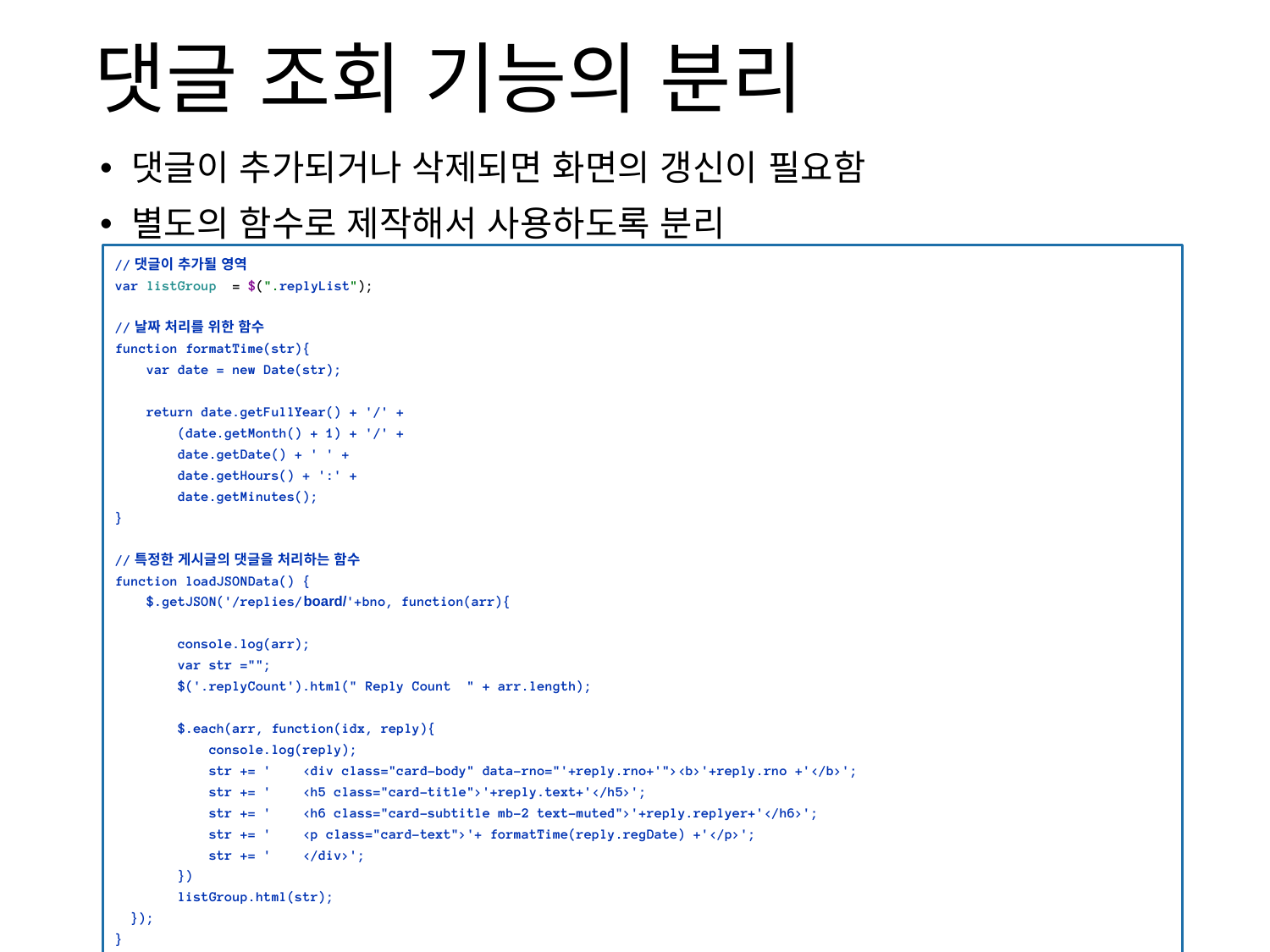

# 댓글 조회 기능의 분리
댓글이 추가되거나 삭제되면 화면의 갱신이 필요함
별도의 함수로 제작해서 사용하도록 분리
//댓글이 추가될 영역
var listGroup  = $(".replyList");

//날짜 처리를 위한 함수
function formatTime(str){
    var date = new Date(str);
    return date.getFullYear() + '/' +
        (date.getMonth() + 1) + '/' +
        date.getDate() + ' ' +
        date.getHours() + ':' +
        date.getMinutes();
}

//특정한 게시글의 댓글을 처리하는 함수
function loadJSONData() {
    $.getJSON('/replies/board/'+bno, function(arr){
        console.log(arr);
        var str ="";
        $('.replyCount').html(" Reply Count  " + arr.length);
        $.each(arr, function(idx, reply){
            console.log(reply);
            str += '    <div class="card-body" data-rno="'+reply.rno+'"><b>'+reply.rno +'</b>';
            str += '    <h5 class="card-title">'+reply.text+'</h5>';
            str += '    <h6 class="card-subtitle mb-2 text-muted">'+reply.replyer+'</h6>';
            str += '    <p class="card-text">'+ formatTime(reply.regDate) +'</p>';
            str += '    </div>';
        })
        listGroup.html(str);
  });
}